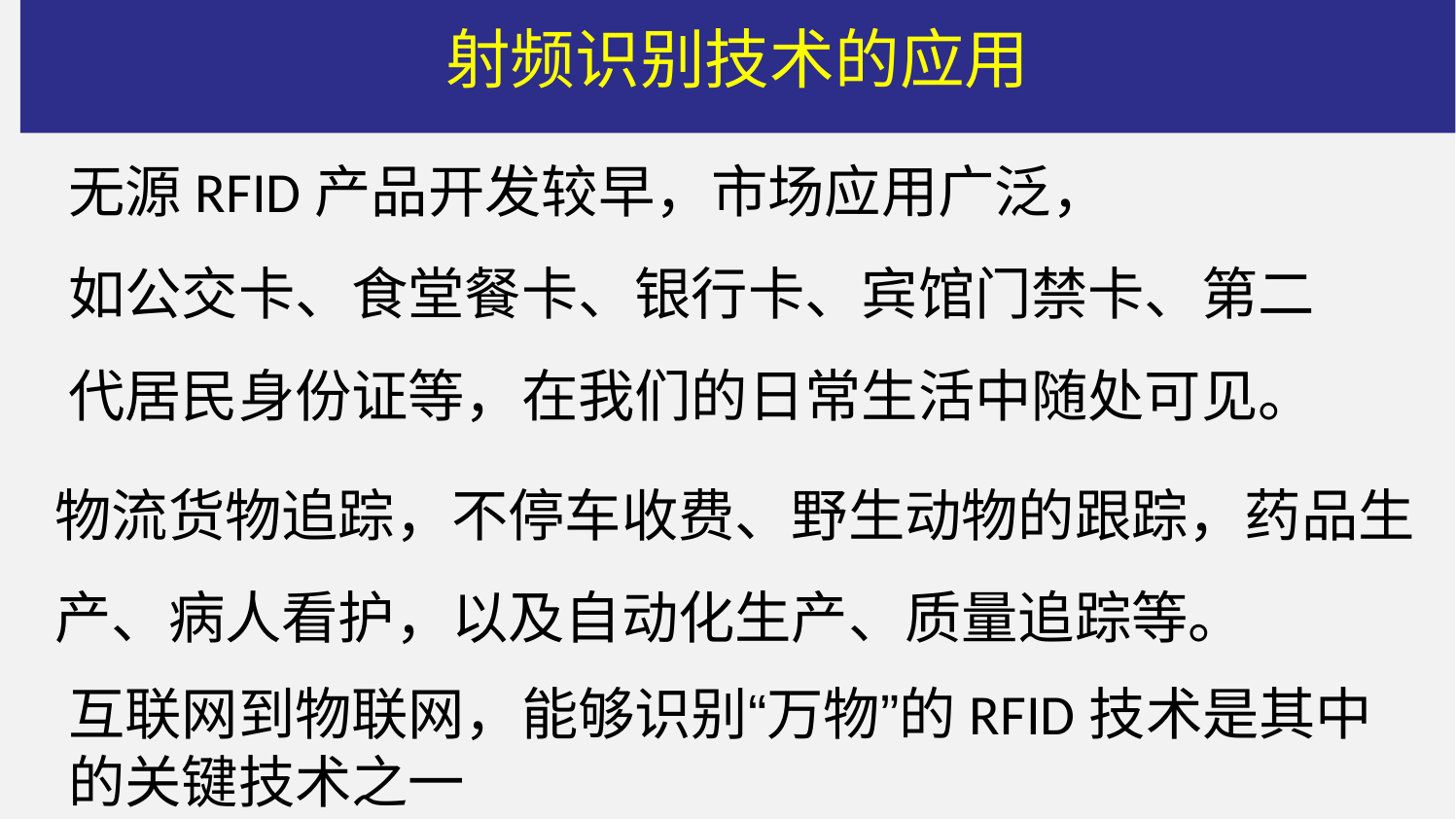

# 射频识别技术的应用
无源RFID产品开发较早，市场应用广泛，
如公交卡、食堂餐卡、银行卡、宾馆门禁卡、第二代居民身份证等，在我们的日常生活中随处可见。
物流货物追踪，不停车收费、野生动物的跟踪，药品生产、病人看护，以及自动化生产、质量追踪等。
互联网到物联网，能够识别“万物”的RFID技术是其中的关键技术之一